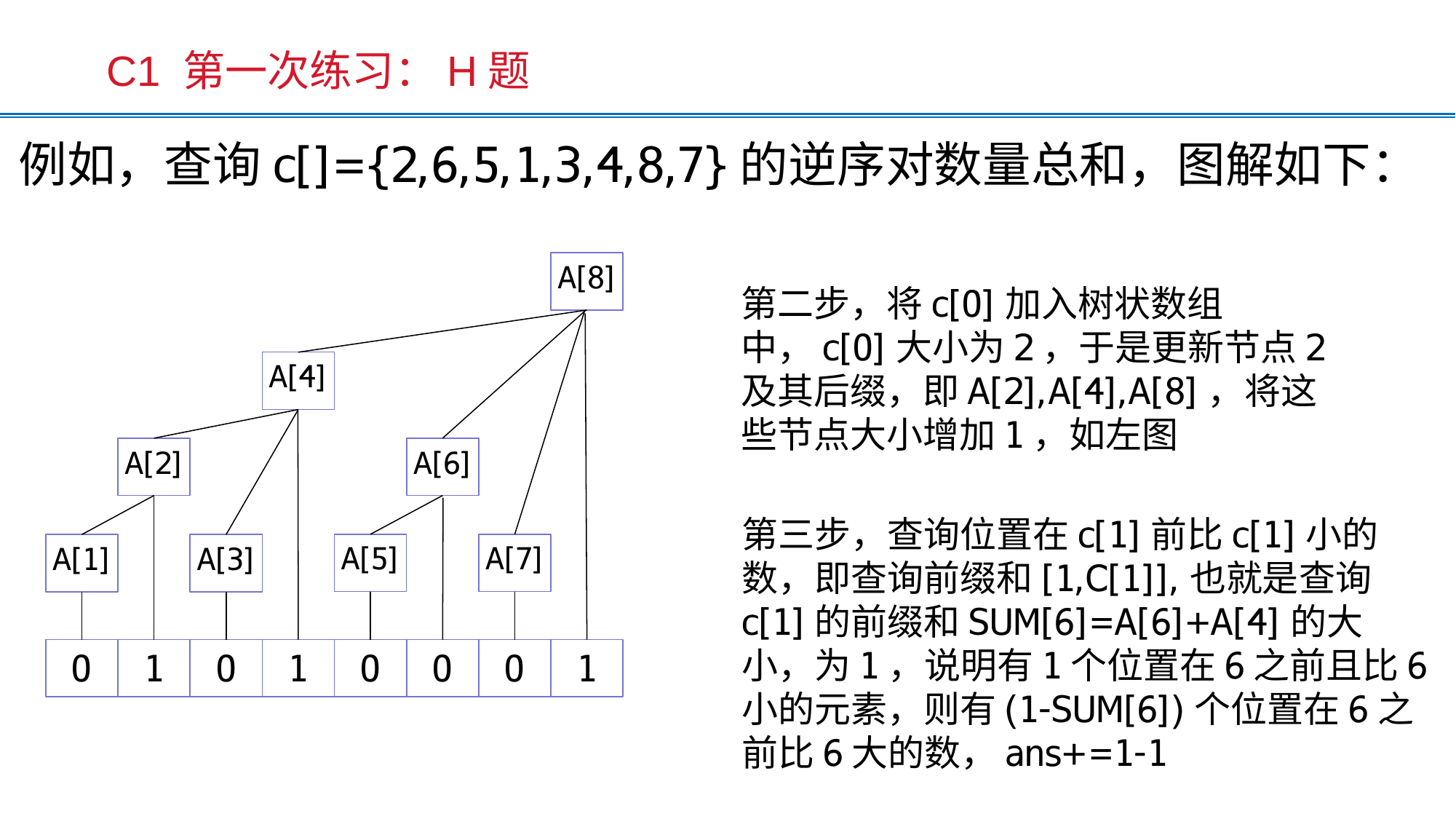

C1 第一次练习：H题

例如，查询c[]={2,6,5,1,3,4,8,7}的逆序对数量总和，图解如下：
A[8]
第二步，将c[0]加入树状数组中，c[0]大小为2，于是更新节点2及其后缀，即A[2],A[4],A[8]，将这些节点大小增加1，如左图
A[4]
A[2]
A[6]
第三步，查询位置在c[1]前比c[1]小的数，即查询前缀和[1,C[1]],也就是查询c[1]的前缀和SUM[6]=A[6]+A[4]的大小，为1，说明有1个位置在6之前且比6小的元素，则有(1-SUM[6])个位置在6之前比6大的数，ans+=1-1
A[5]
A[7]
A[1]
A[3]
0
1
0
1
0
0
0
1